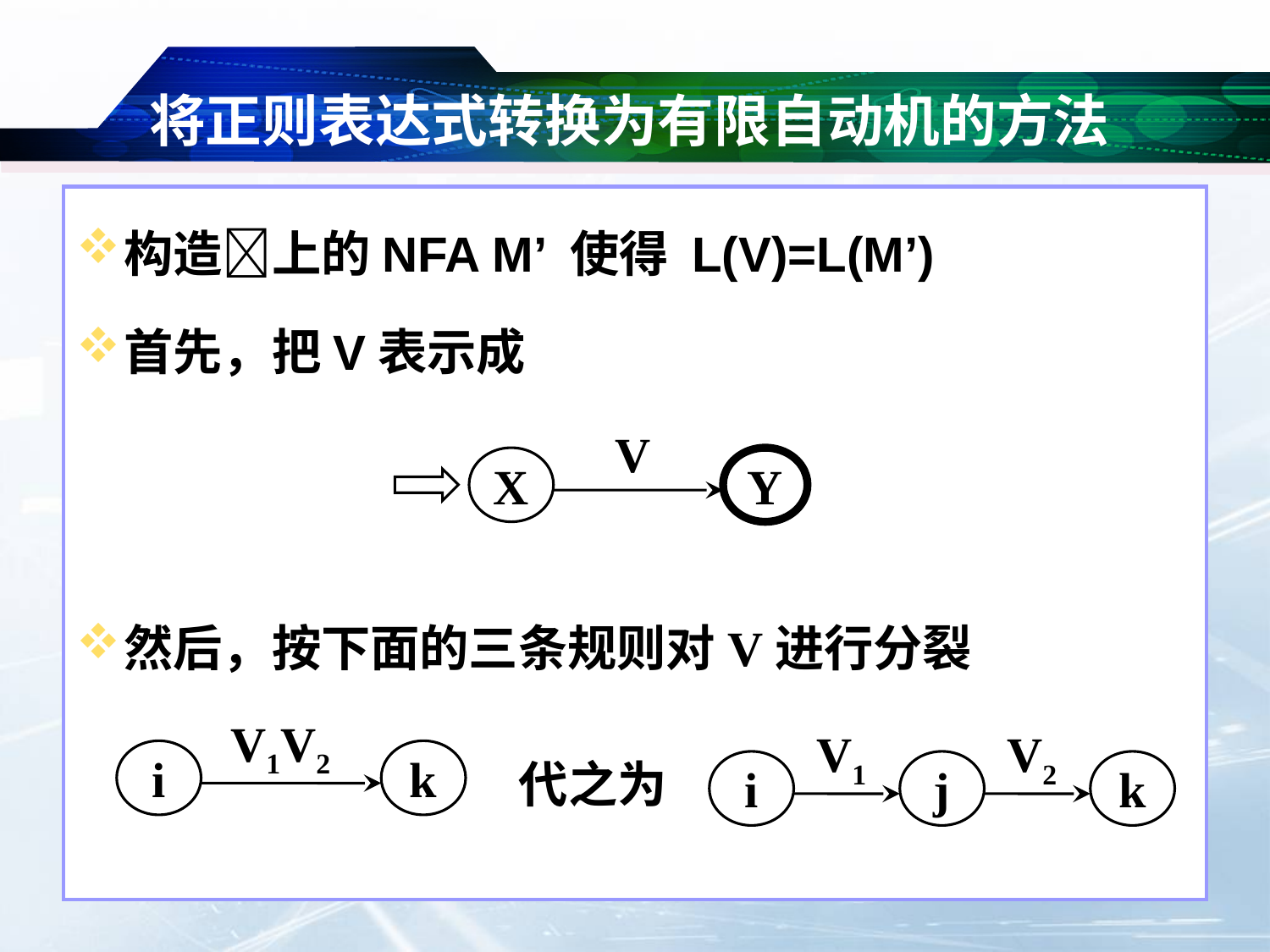

# 将正则表达式转换为有限自动机的方法
构造Σ上的NFA M’ 使得 L(V)=L(M’)
首先，把V表示成

然后，按下面的三条规则对V进行分裂

V
X
Y

V1V2
i
k

V1
V2
i
j
k

代之为